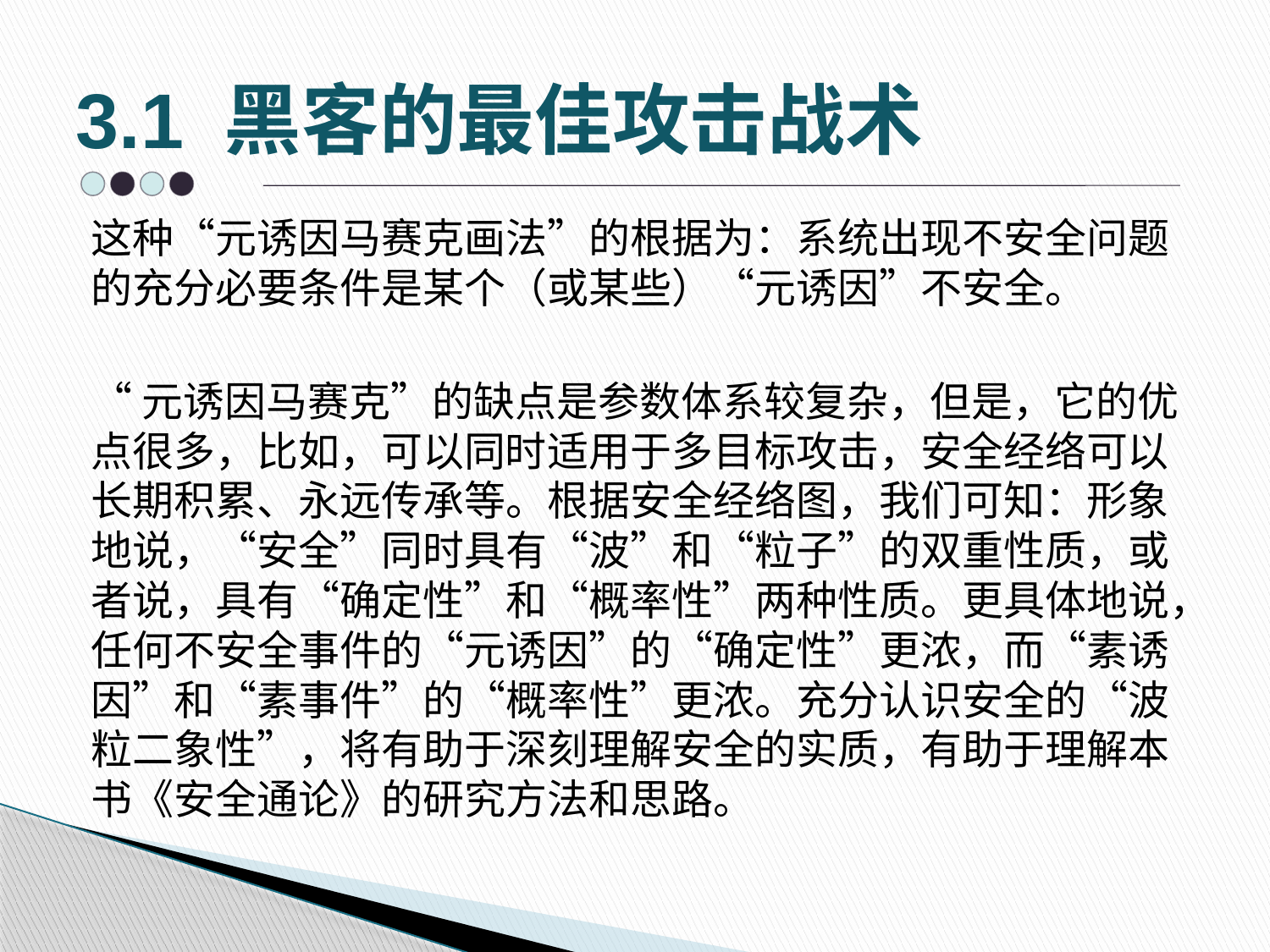

# 3.1 黑客的最佳攻击战术

这种“元诱因马赛克画法”的根据为：系统出现不安全问题的充分必要条件是某个（或某些）“元诱因”不安全。

“元诱因马赛克”的缺点是参数体系较复杂，但是，它的优点很多，比如，可以同时适用于多目标攻击，安全经络可以长期积累、永远传承等。根据安全经络图，我们可知：形象地说，“安全”同时具有“波”和“粒子”的双重性质，或者说，具有“确定性”和“概率性”两种性质。更具体地说，任何不安全事件的“元诱因”的“确定性”更浓，而“素诱因”和“素事件”的“概率性”更浓。充分认识安全的“波粒二象性”，将有助于深刻理解安全的实质，有助于理解本书《安全通论》的研究方法和思路。